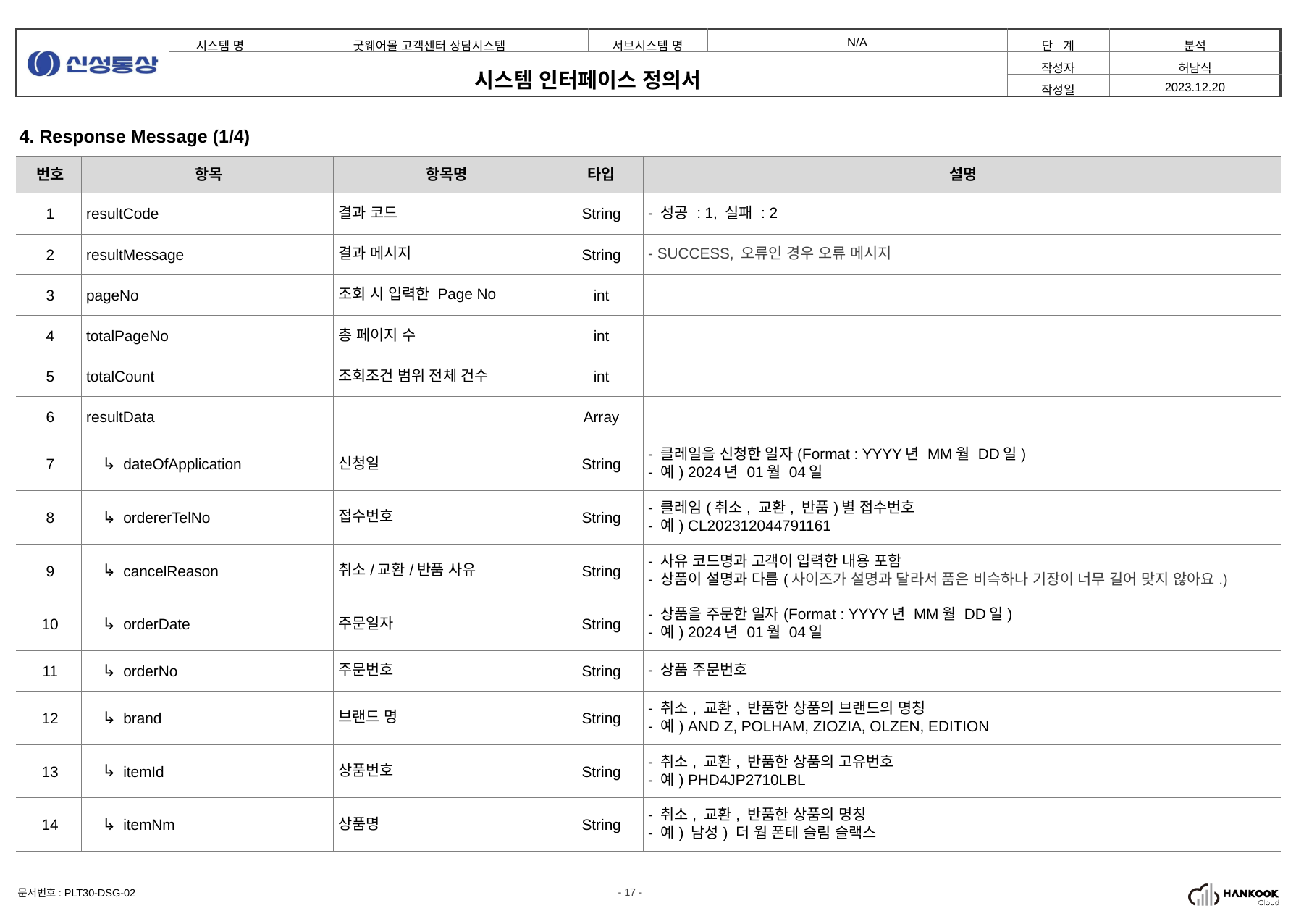

4. Response Message (1/4)
| 번호 | 항목 |  | 항목명 | 타입 | 설명 |
| --- | --- | --- | --- | --- | --- |
| 1 | resultCode |  | 결과 코드 | String | - 성공 : 1, 실패 : 2 |
| 2 | resultMessage |  | 결과 메시지 | String | - SUCCESS, 오류인 경우 오류 메시지 |
| 3 | pageNo |  | 조회 시 입력한 Page No | int |  |
| 4 | totalPageNo |  | 총 페이지 수 | int |  |
| 5 | totalCount |  | 조회조건 범위 전체 건수 | int |  |
| 6 | resultData |  |  | Array |  |
| 7 | ↳ | dateOfApplication | 신청일 | String | - 클레일을 신청한 일자(Format : YYYY년 MM월 DD일) - 예) 2024년 01월 04일 |
| 8 | ↳ | ordererTelNo | 접수번호 | String | - 클레임(취소, 교환, 반품)별 접수번호 - 예) CL202312044791161 |
| 9 | ↳ | cancelReason | 취소/교환/반품 사유 | String | - 사유 코드명과 고객이 입력한 내용 포함 - 상품이 설명과 다름(사이즈가 설명과 달라서 품은 비슥하나 기장이 너무 길어 맞지 않아요.) |
| 10 | ↳ | orderDate | 주문일자 | String | - 상품을 주문한 일자(Format : YYYY년 MM월 DD일) - 예) 2024년 01월 04일 |
| 11 | ↳ | orderNo | 주문번호 | String | - 상품 주문번호 |
| 12 | ↳ | brand | 브랜드 명 | String | - 취소, 교환, 반품한 상품의 브랜드의 명칭 - 예) AND Z, POLHAM, ZIOZIA, OLZEN, EDITION |
| 13 | ↳ | itemId | 상품번호 | String | - 취소, 교환, 반품한 상품의 고유번호 - 예) PHD4JP2710LBL |
| 14 | ↳ | itemNm | 상품명 | String | - 취소, 교환, 반품한 상품의 명칭 - 예) 남성) 더 웜 폰테 슬림 슬랙스 |